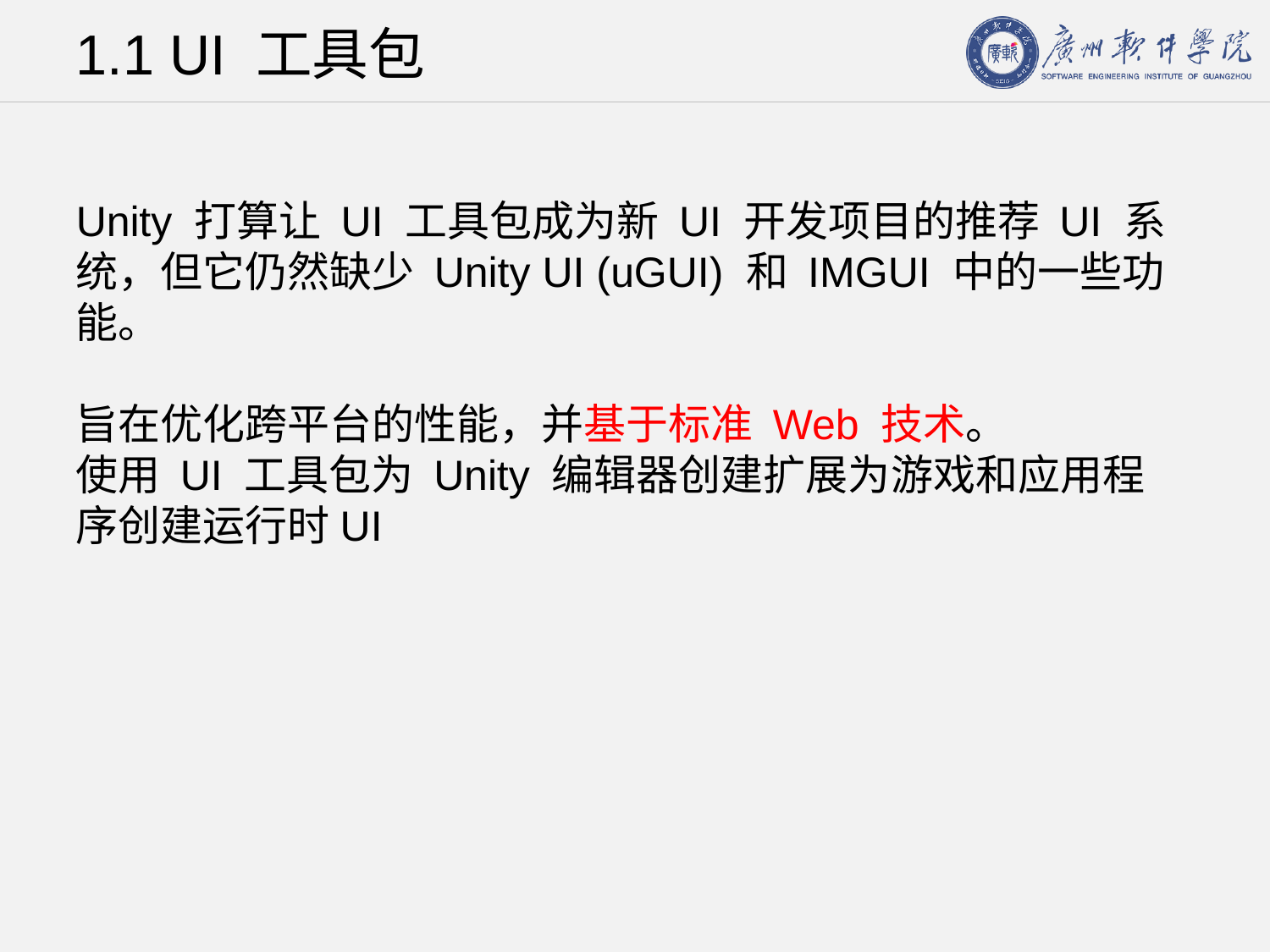

# 1.1 UI 工具包
Unity 打算让 UI 工具包成为新 UI 开发项目的推荐 UI 系统，但它仍然缺少 Unity UI (uGUI) 和 IMGUI 中的一些功能。

旨在优化跨平台的性能，并基于标准 Web 技术。
使用 UI 工具包为 Unity 编辑器创建扩展为游戏和应用程序创建运行时UI